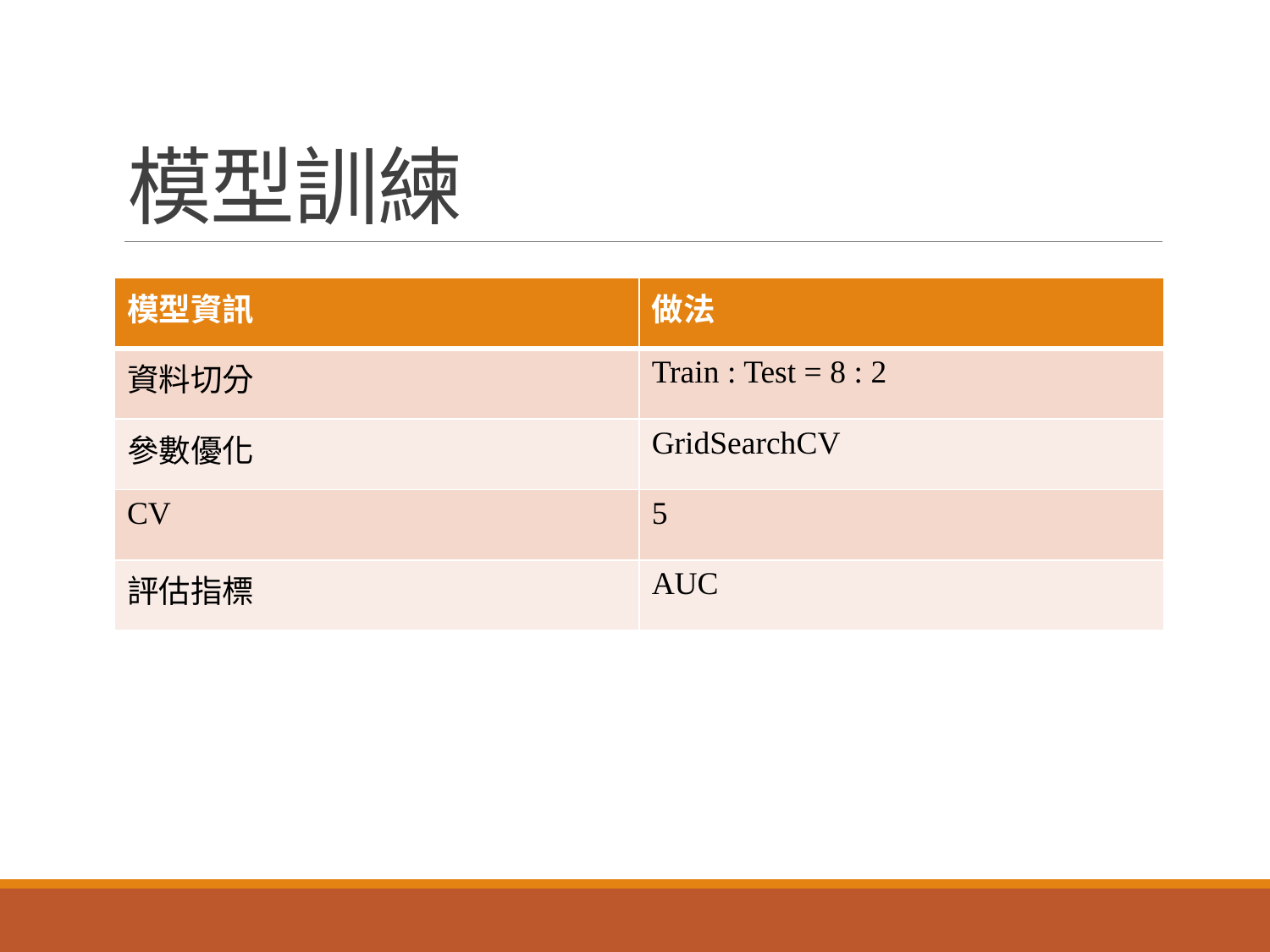

# 模型訓練

| 模型資訊 | 做法 |
| --- | --- |
| 資料切分 | Train : Test = 8 : 2 |
| 參數優化 | GridSearchCV |
| CV | 5 |
| 評估指標 | AUC |